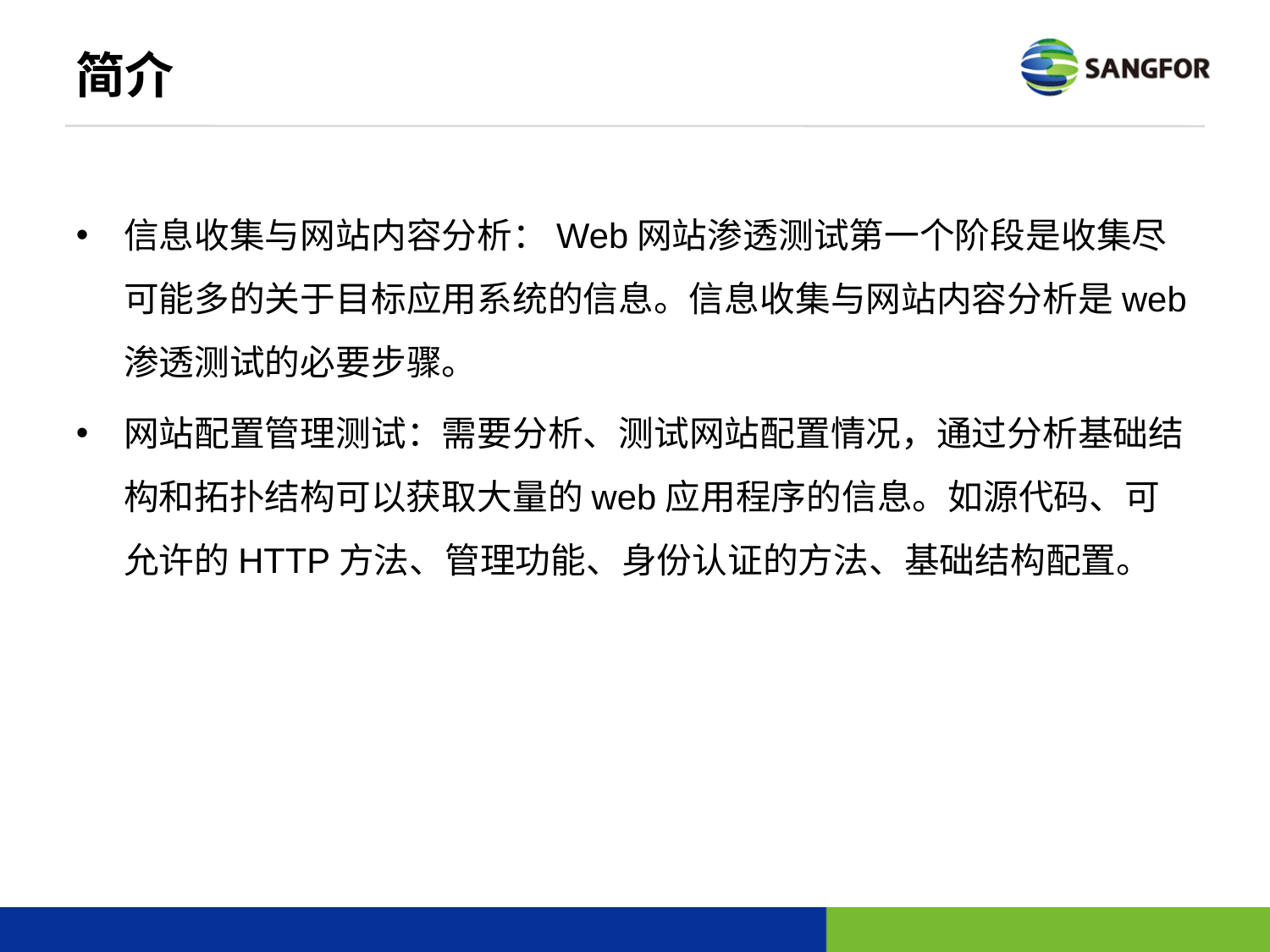

# 简介
信息收集与网站内容分析：Web网站渗透测试第一个阶段是收集尽可能多的关于目标应用系统的信息。信息收集与网站内容分析是web渗透测试的必要步骤。
网站配置管理测试：需要分析、测试网站配置情况，通过分析基础结构和拓扑结构可以获取大量的web应用程序的信息。如源代码、可允许的HTTP方法、管理功能、身份认证的方法、基础结构配置。